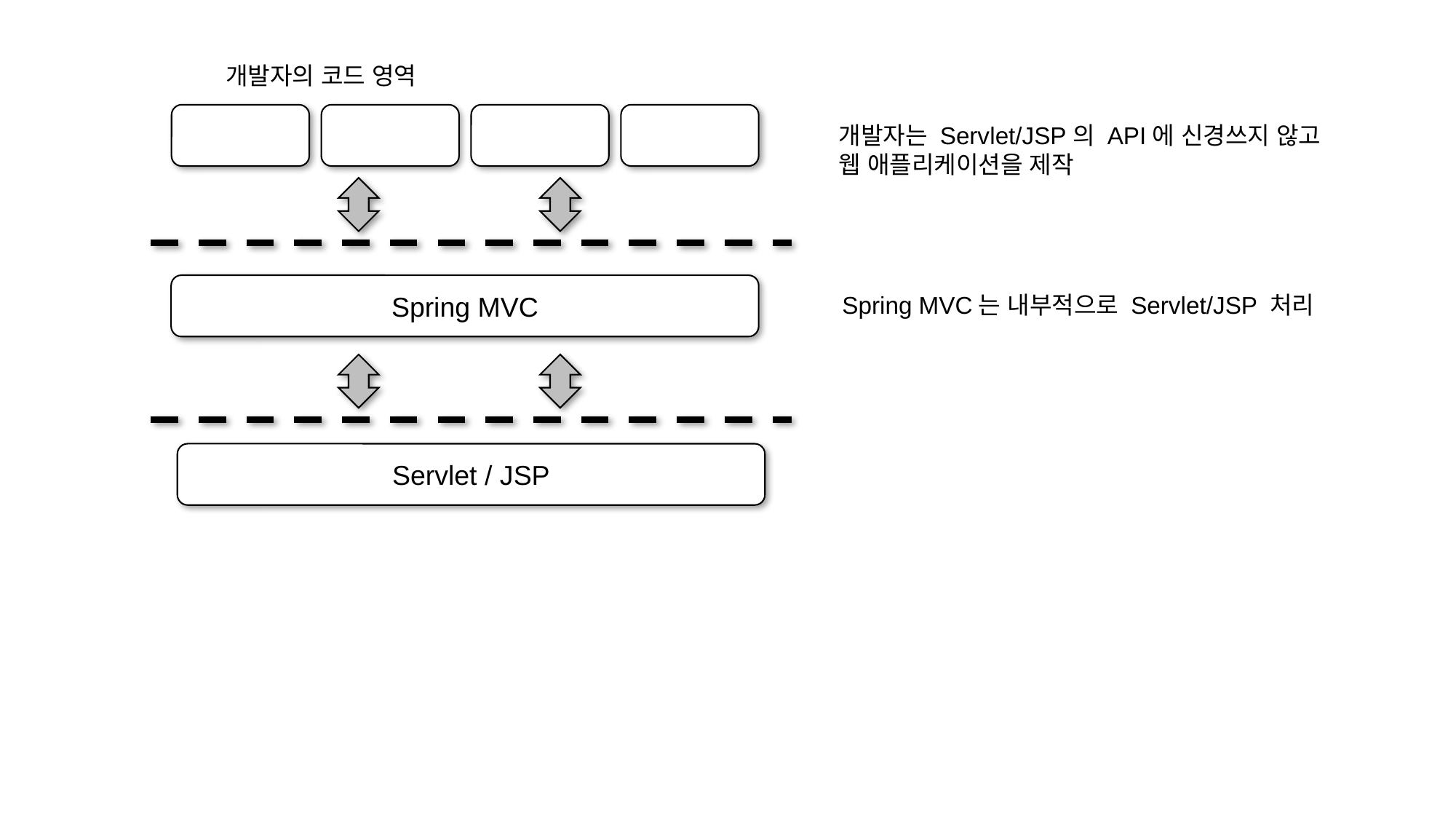

개발자의 코드 영역

개발자는 Servlet/JSP의 API에 신경쓰지 않고
웹 애플리케이션을 제작

Spring MVC
Spring MVC는 내부적으로 Servlet/JSP 처리

Servlet / JSP